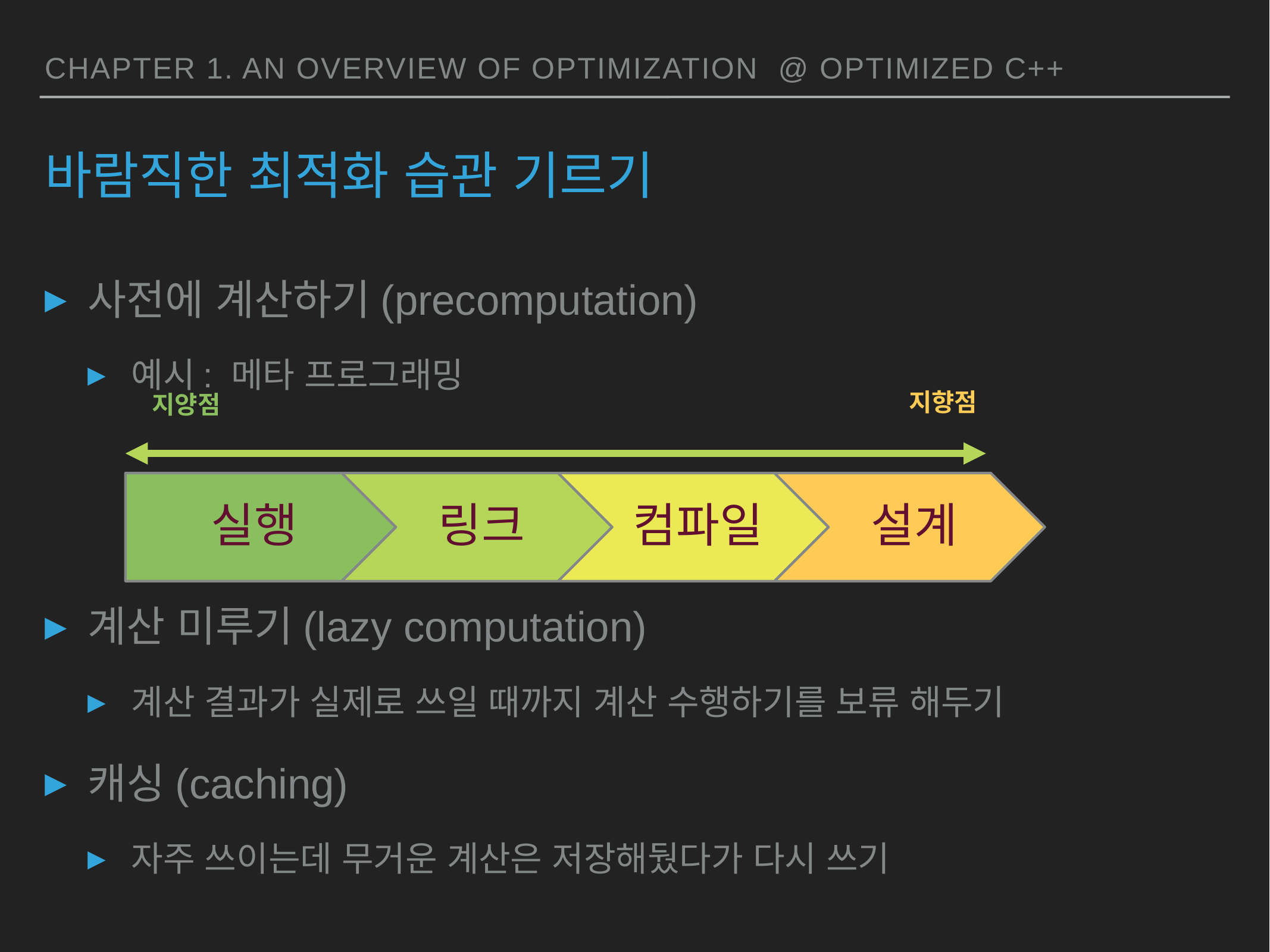

chapter 1. an overview of optimization  @ Optimized c++
# 바람직한 최적화 습관 기르기
사전에 계산하기(precomputation)
예시: 메타 프로그래밍

계산 미루기(lazy computation)
계산 결과가 실제로 쓰일 때까지 계산 수행하기를 보류 해두기
캐싱(caching)
자주 쓰이는데 무거운 계산은 저장해뒀다가 다시 쓰기
지향점
지양점
실행
링크
컴파일
설계